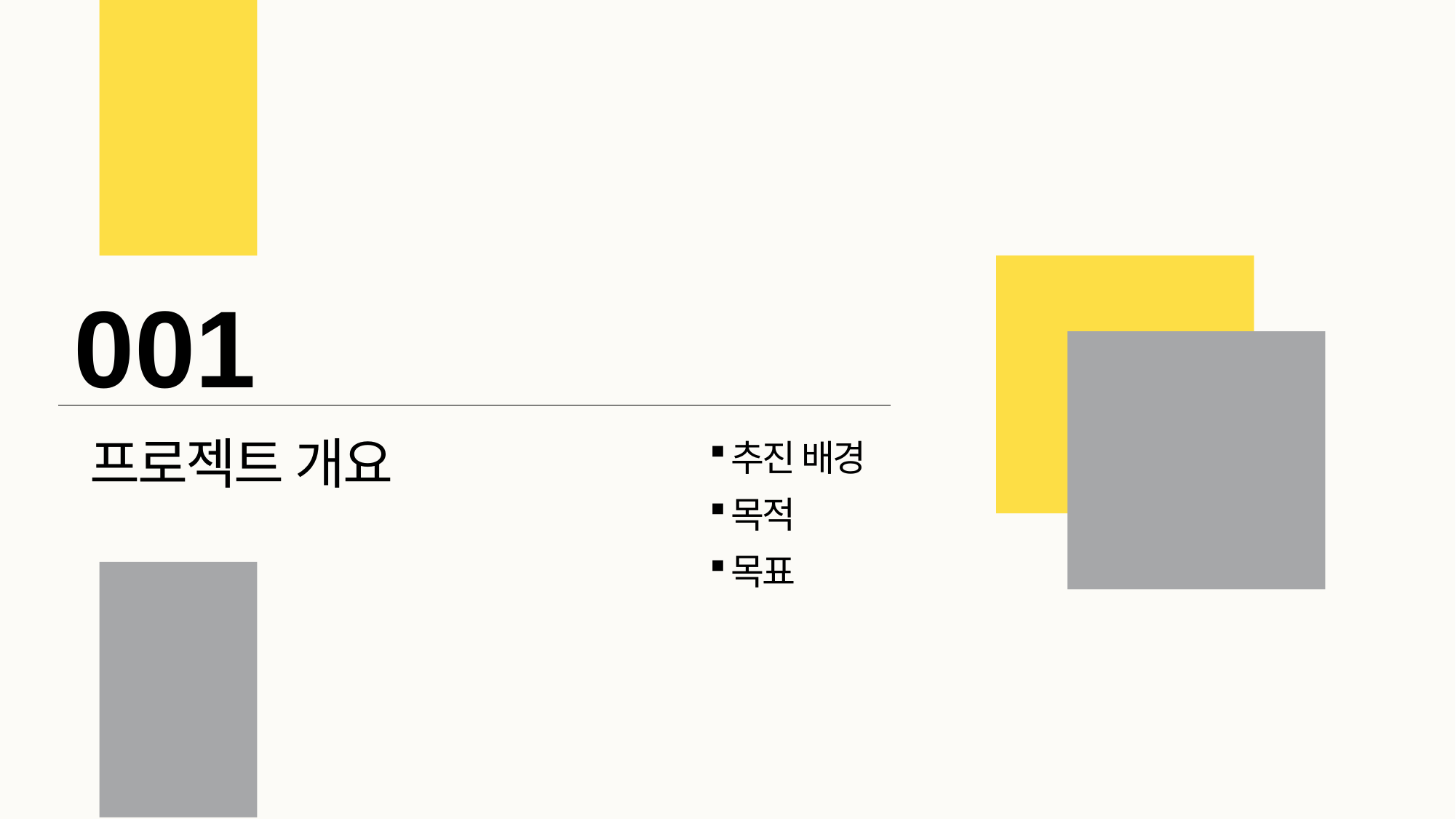

001

추진 배경
목적
목표
프로젝트 개요